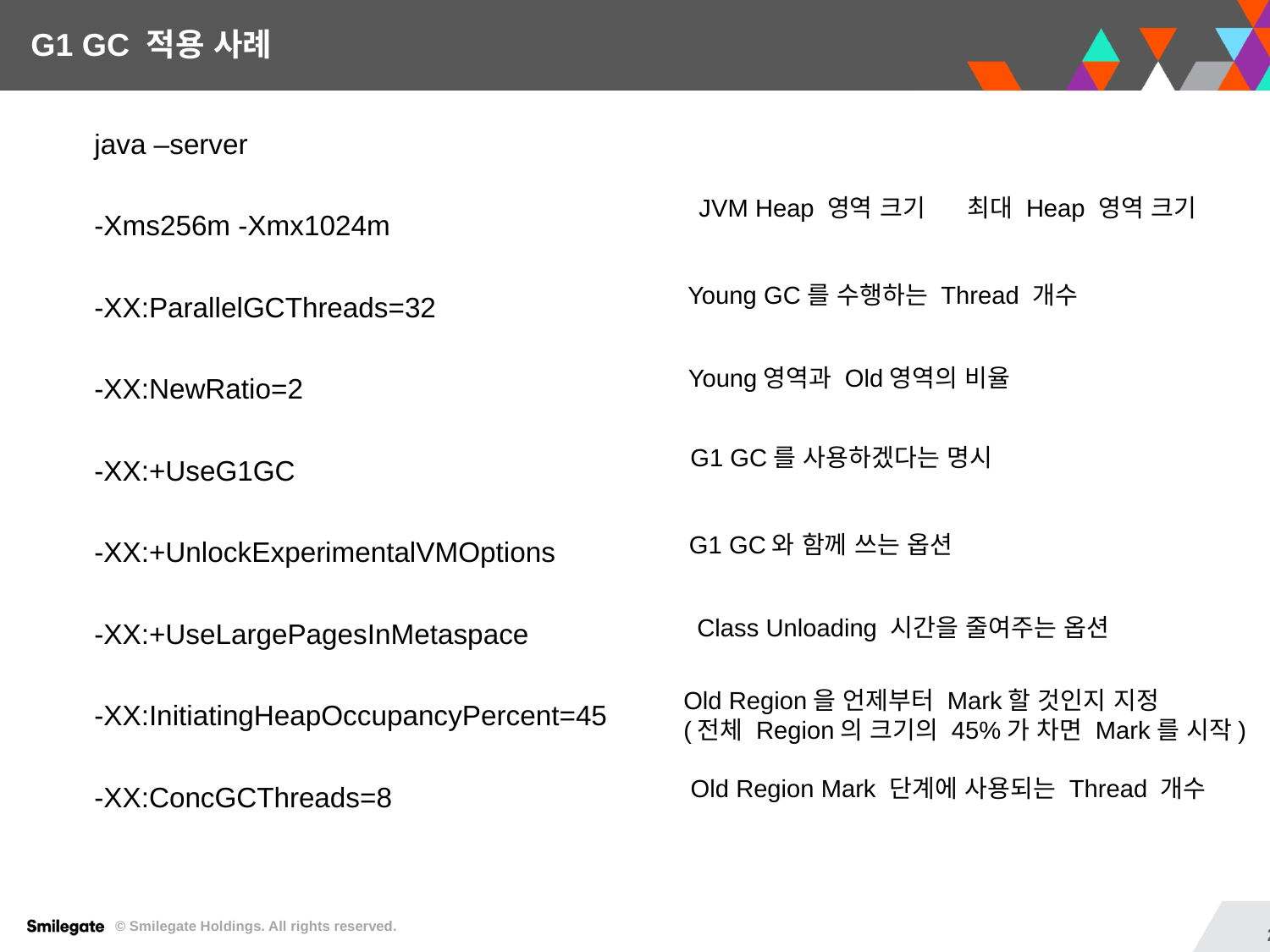

G1 GC 적용 사례
java –server
-Xms256m -Xmx1024m
-XX:ParallelGCThreads=32
-XX:NewRatio=2
-XX:+UseG1GC
-XX:+UnlockExperimentalVMOptions
-XX:+UseLargePagesInMetaspace
-XX:InitiatingHeapOccupancyPercent=45
-XX:ConcGCThreads=8
JVM Heap 영역 크기      최대 Heap 영역 크기
Young GC를 수행하는 Thread 개수
Young영역과 Old영역의 비율
G1 GC를 사용하겠다는 명시
G1 GC와 함께 쓰는 옵션
Class Unloading 시간을 줄여주는 옵션
Old Region을 언제부터 Mark할 것인지 지정
(전체 Region의 크기의 45%가 차면 Mark를 시작)
Old Region Mark 단계에 사용되는 Thread 개수